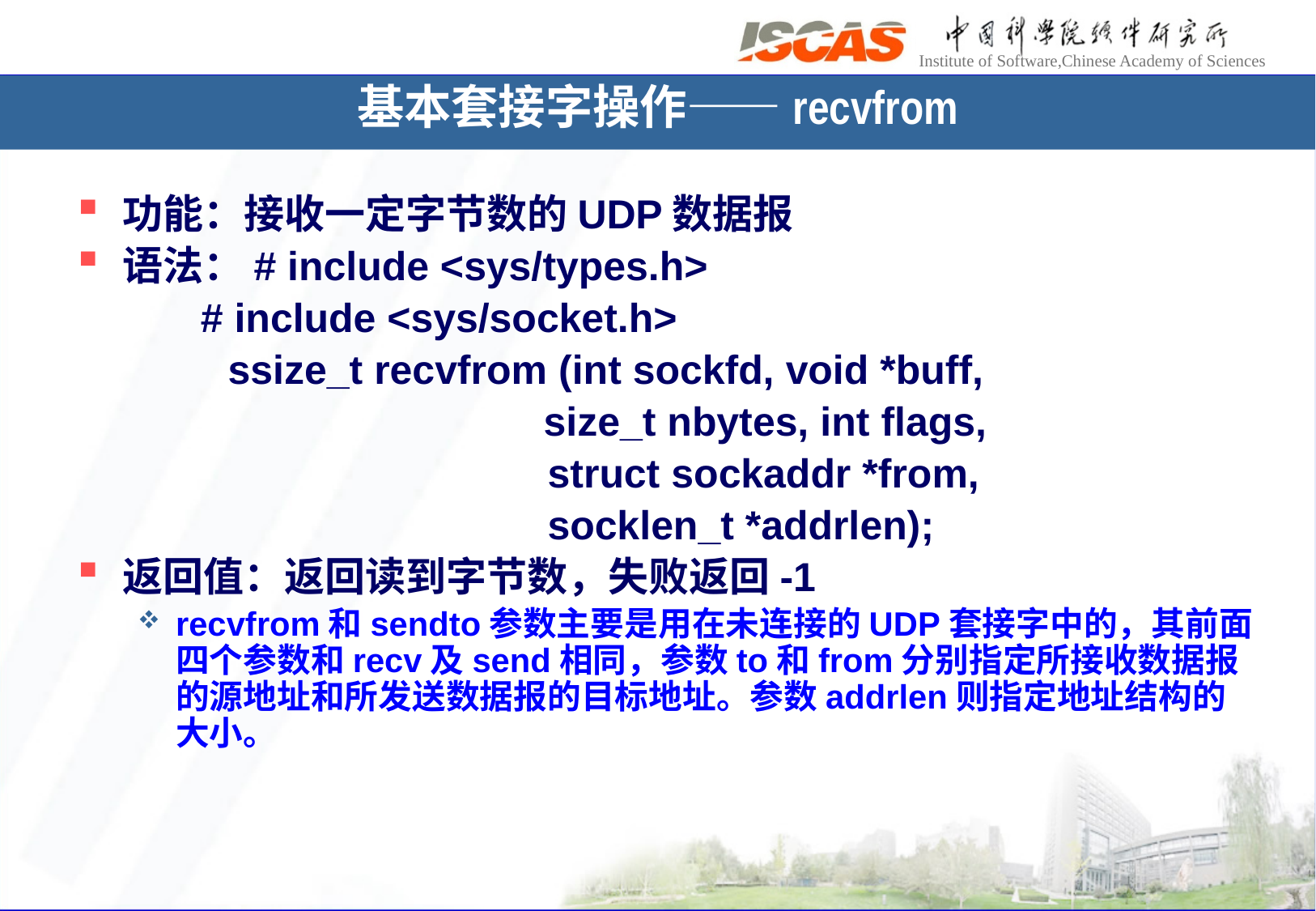

# 基本套接字操作——recvfrom
功能：接收一定字节数的UDP数据报
语法：# include <sys/types.h>
   　    # include <sys/socket.h>
       　   ssize_t recvfrom (int sockfd, void *buff,
                　　　　　　　  size_t nbytes, int flags,
            　　　　　　　　  struct sockaddr *from,
            　　　　　　　　  socklen_t *addrlen);
返回值：返回读到字节数，失败返回-1
recvfrom和sendto参数主要是用在未连接的UDP套接字中的，其前面四个参数和recv及send相同，参数to和from分别指定所接收数据报的源地址和所发送数据报的目标地址。参数addrlen则指定地址结构的大小。